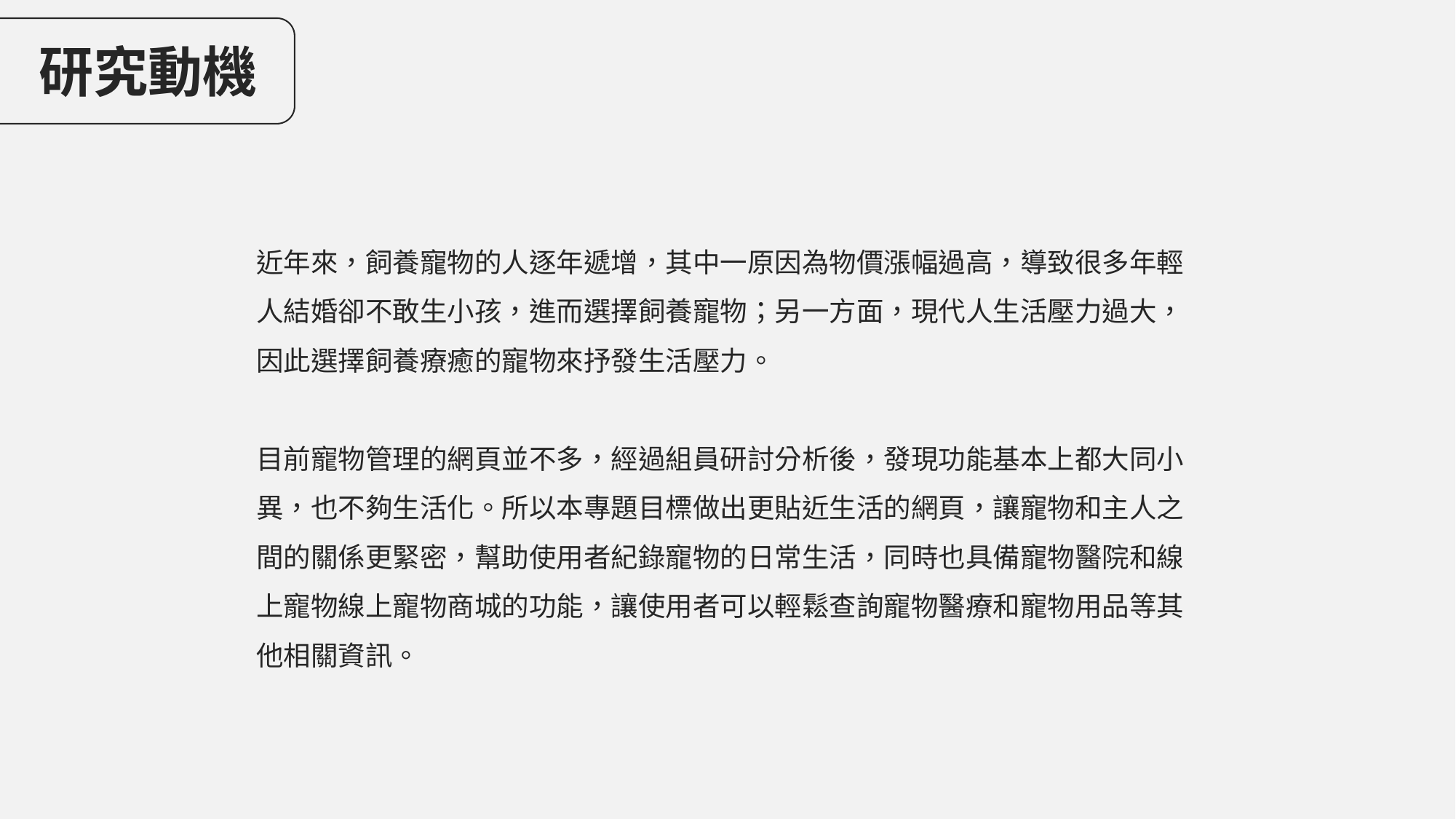

研究動機
近年來，飼養寵物的人逐年遞增，其中一原因為物價漲幅過高，導致很多年輕人結婚卻不敢生小孩，進而選擇飼養寵物；另一方面，現代人生活壓力過大，因此選擇飼養療癒的寵物來抒發生活壓力。

目前寵物管理的網頁並不多，經過組員研討分析後，發現功能基本上都大同小異，也不夠生活化。所以本專題目標做出更貼近生活的網頁，讓寵物和主人之間的關係更緊密，幫助使用者紀錄寵物的日常生活，同時也具備寵物醫院和線上寵物線上寵物商城的功能，讓使用者可以輕鬆查詢寵物醫療和寵物用品等其他相關資訊。